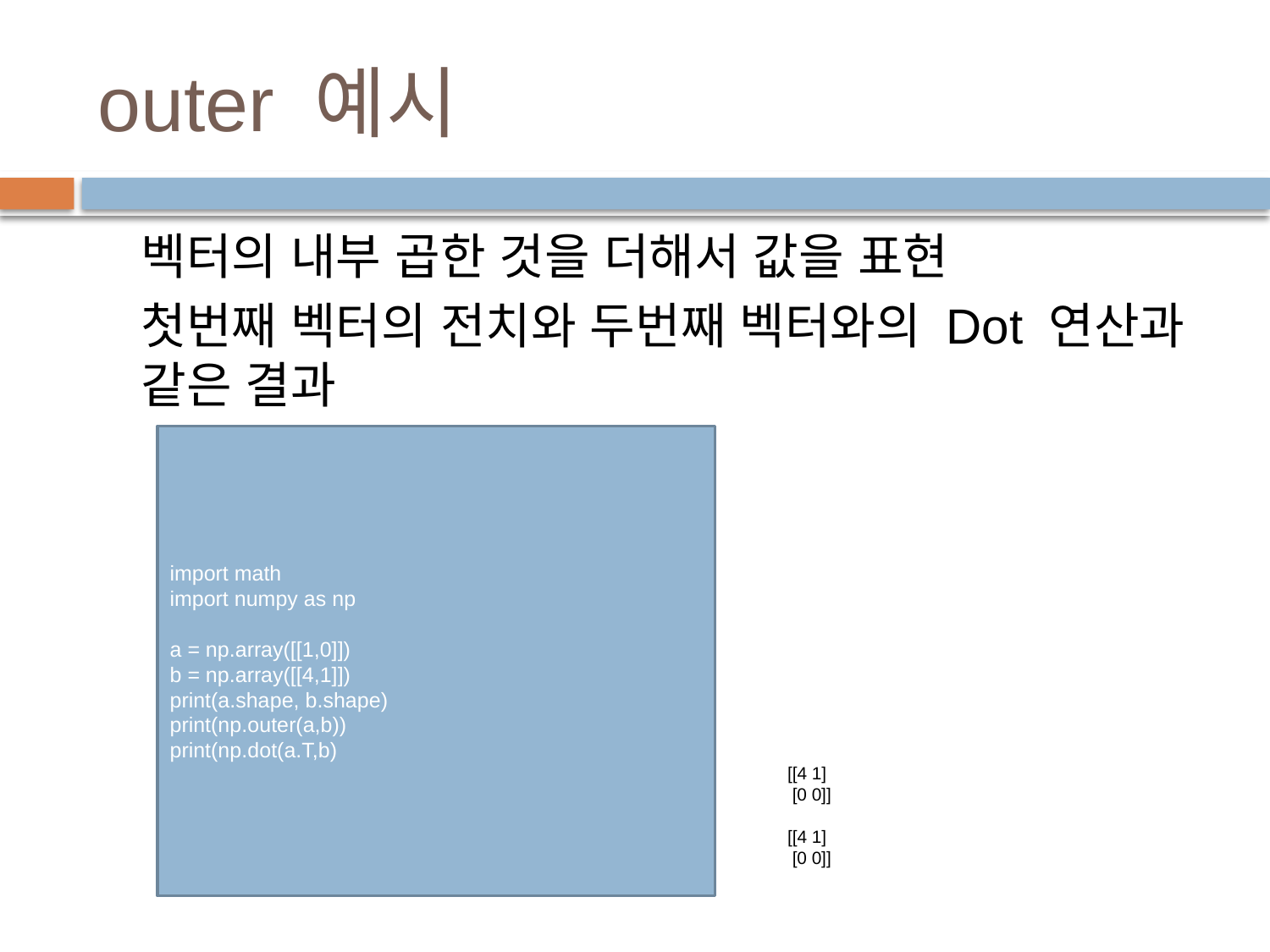

# outer 예시
벡터의 내부 곱한 것을 더해서 값을 표현
첫번째 벡터의 전치와 두번째 벡터와의 Dot 연산과 같은 결과
import math
import numpy as np

a = np.array([[1,0]])
b = np.array([[4,1]])
print(a.shape, b.shape)
print(np.outer(a,b))
print(np.dot(a.T,b)
[[4 1]
 [0 0]]

[[4 1]
 [0 0]]